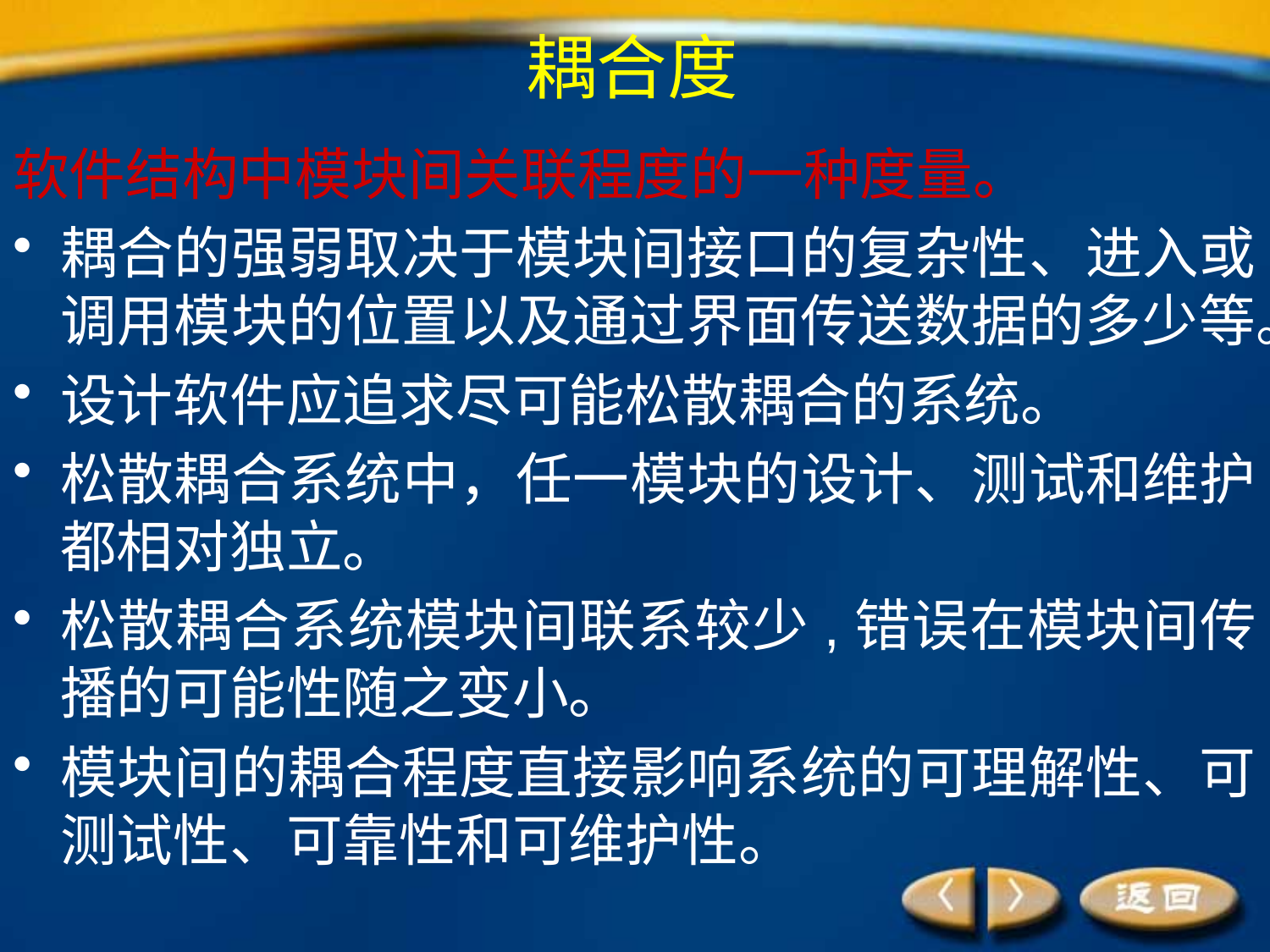

# 耦合度
软件结构中模块间关联程度的一种度量。
耦合的强弱取决于模块间接口的复杂性、进入或调用模块的位置以及通过界面传送数据的多少等。
设计软件应追求尽可能松散耦合的系统。
松散耦合系统中，任一模块的设计、测试和维护都相对独立。
松散耦合系统模块间联系较少,错误在模块间传播的可能性随之变小。
模块间的耦合程度直接影响系统的可理解性、可测试性、可靠性和可维护性。